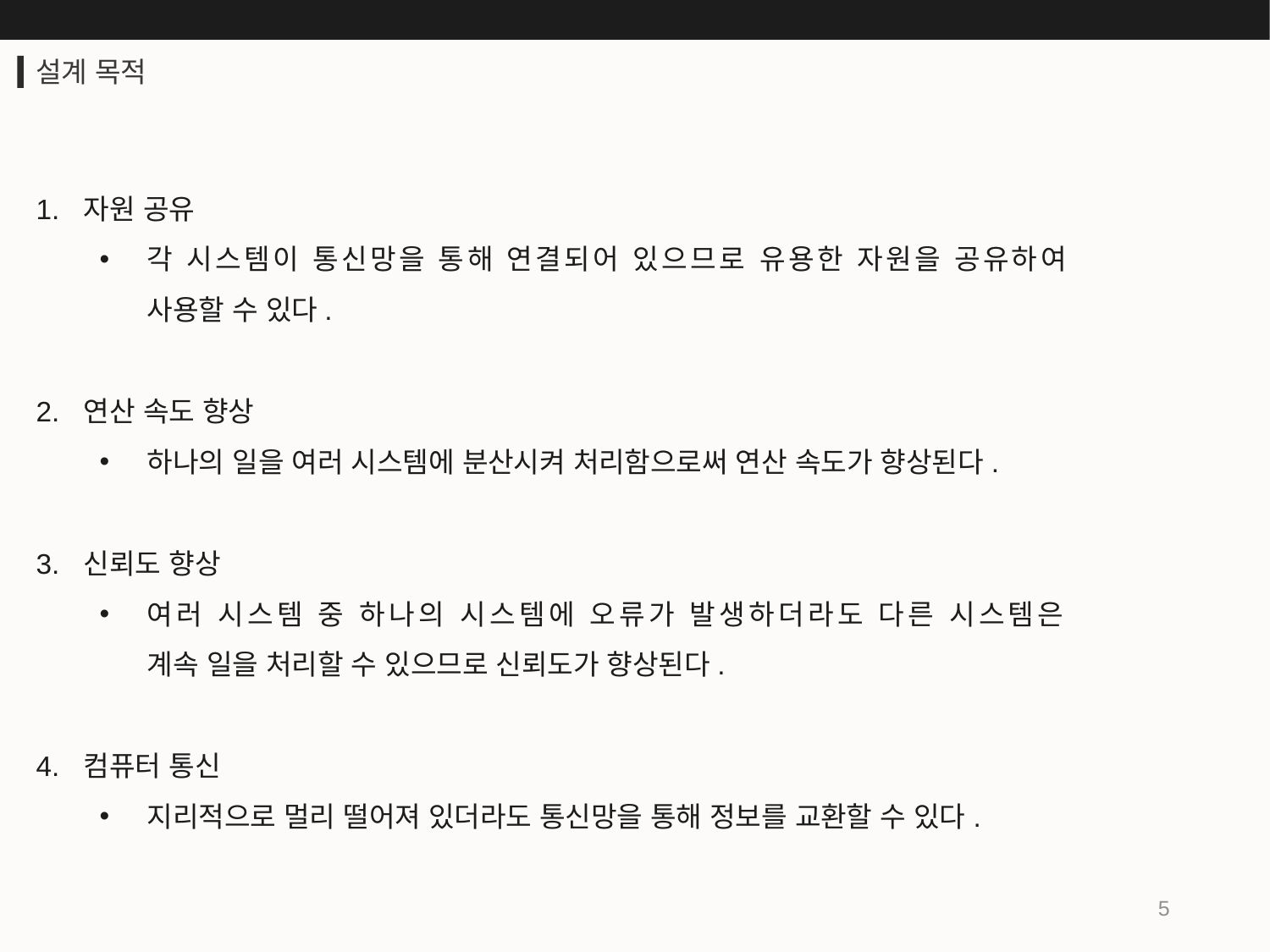

설계 목적

자원 공유
각 시스템이 통신망을 통해 연결되어 있으므로 유용한 자원을 공유하여
사용할 수 있다.

연산 속도 향상
하나의 일을 여러 시스템에 분산시켜 처리함으로써 연산 속도가 향상된다.

신뢰도 향상
여러 시스템 중 하나의 시스템에 오류가 발생하더라도 다른 시스템은
계속 일을 처리할 수 있으므로 신뢰도가 향상된다.

컴퓨터 통신
지리적으로 멀리 떨어져 있더라도 통신망을 통해 정보를 교환할 수 있다.
5